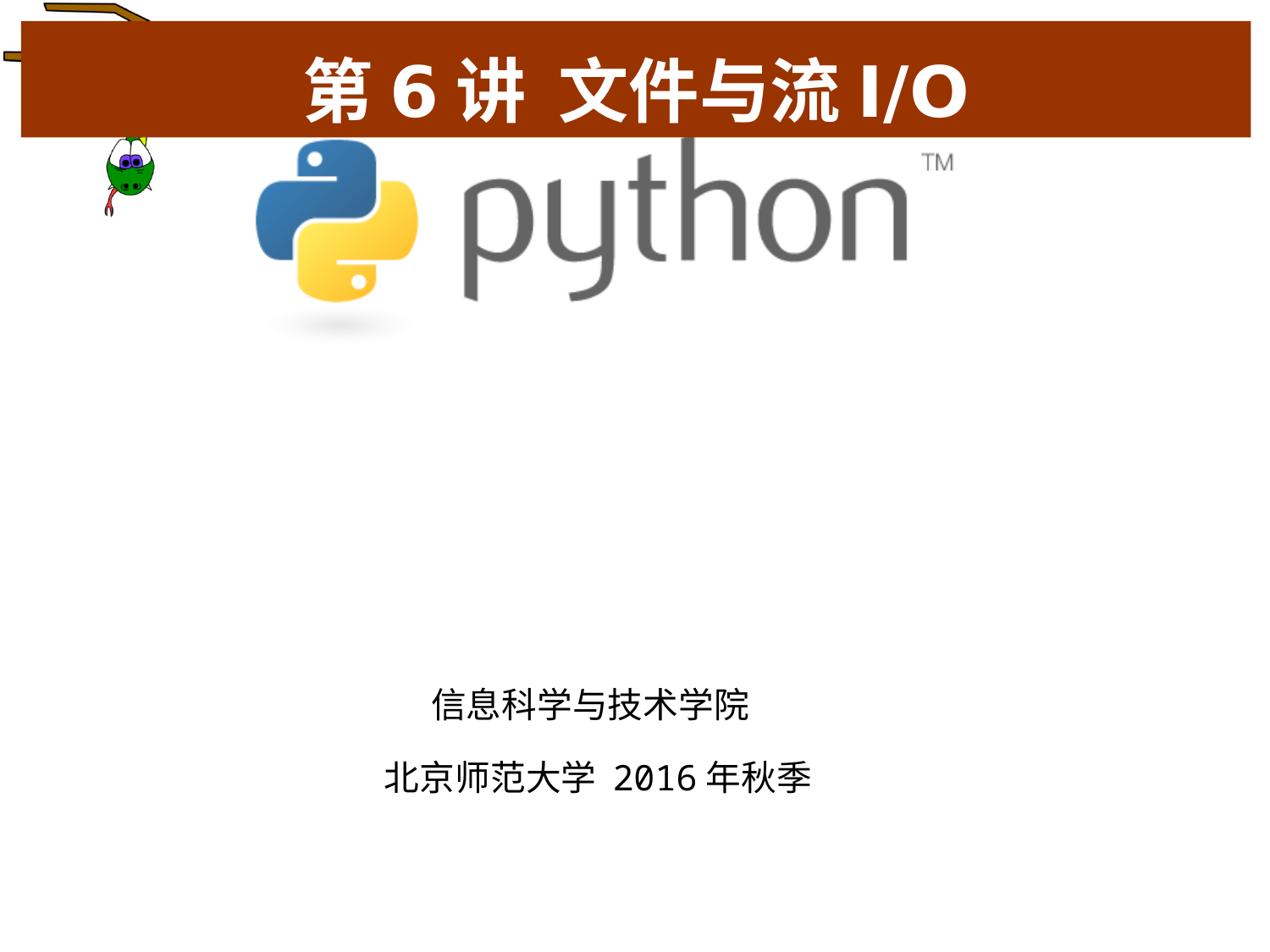

# 第6讲  文件与流I/O
信息科学与技术学院
北京师范大学 2016年秋季
26